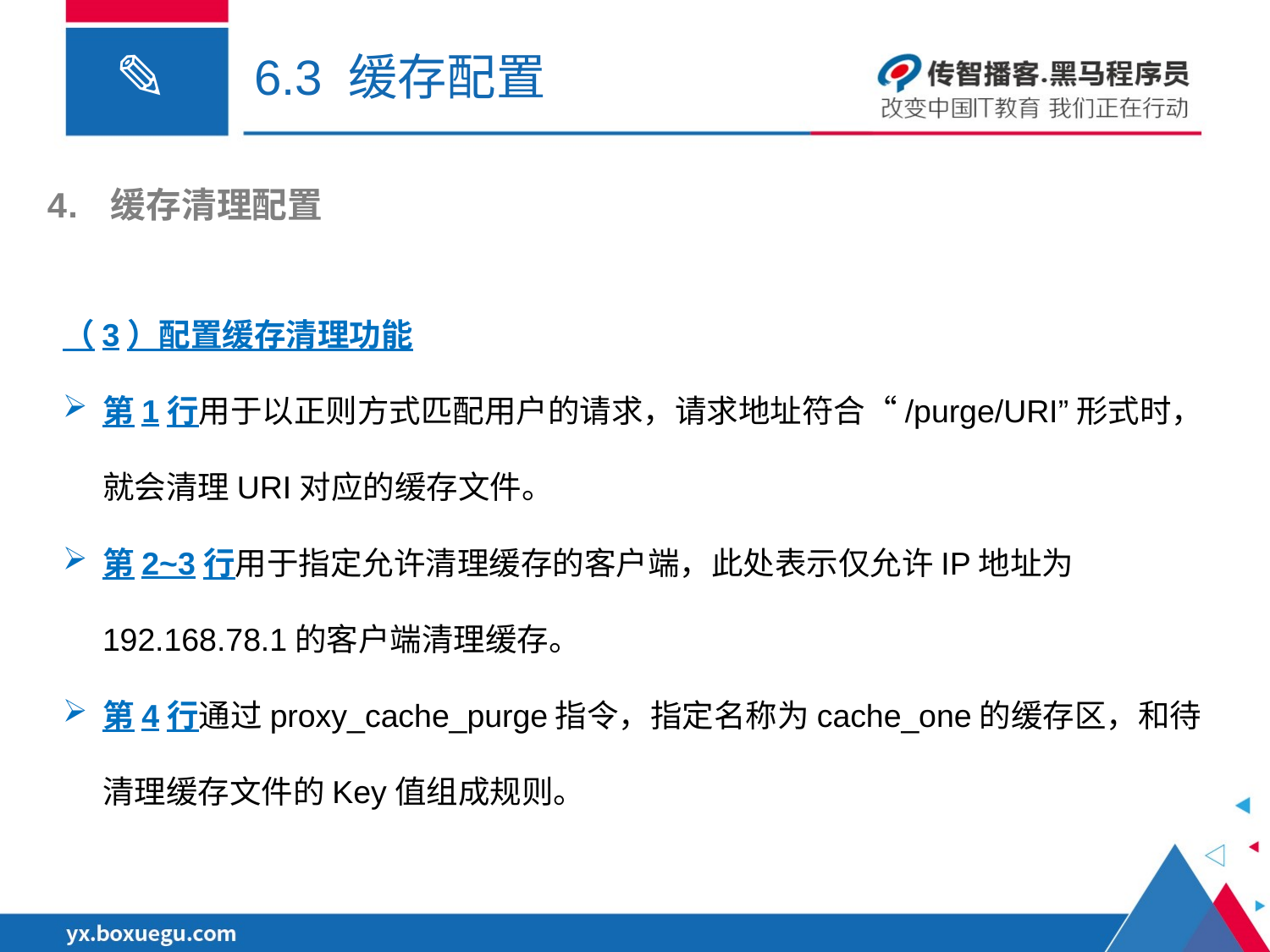

# 6.3 缓存配置
缓存清理配置
（3）配置缓存清理功能
第1行用于以正则方式匹配用户的请求，请求地址符合“/purge/URI”形式时，就会清理URI对应的缓存文件。
第2~3行用于指定允许清理缓存的客户端，此处表示仅允许IP地址为192.168.78.1的客户端清理缓存。
第4行通过proxy_cache_purge指令，指定名称为cache_one的缓存区，和待清理缓存文件的Key值组成规则。